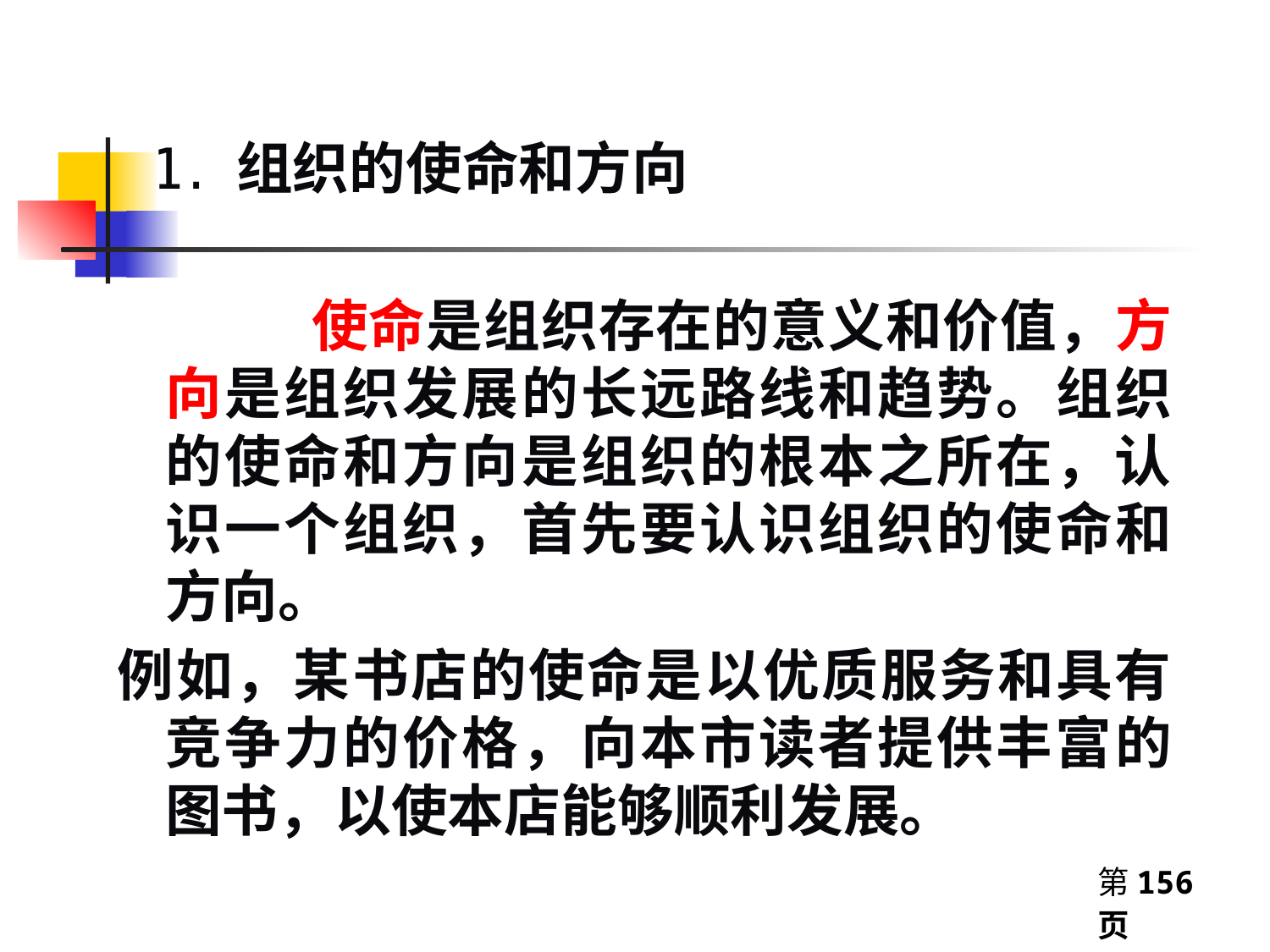

1. 组织的使命和方向

             使命是组织存在的意义和价值，方向是组织发展的长远路线和趋势。组织的使命和方向是组织的根本之所在，认识一个组织，首先要认识组织的使命和方向。
例如，某书店的使命是以优质服务和具有竞争力的价格，向本市读者提供丰富的图书，以使本店能够顺利发展。